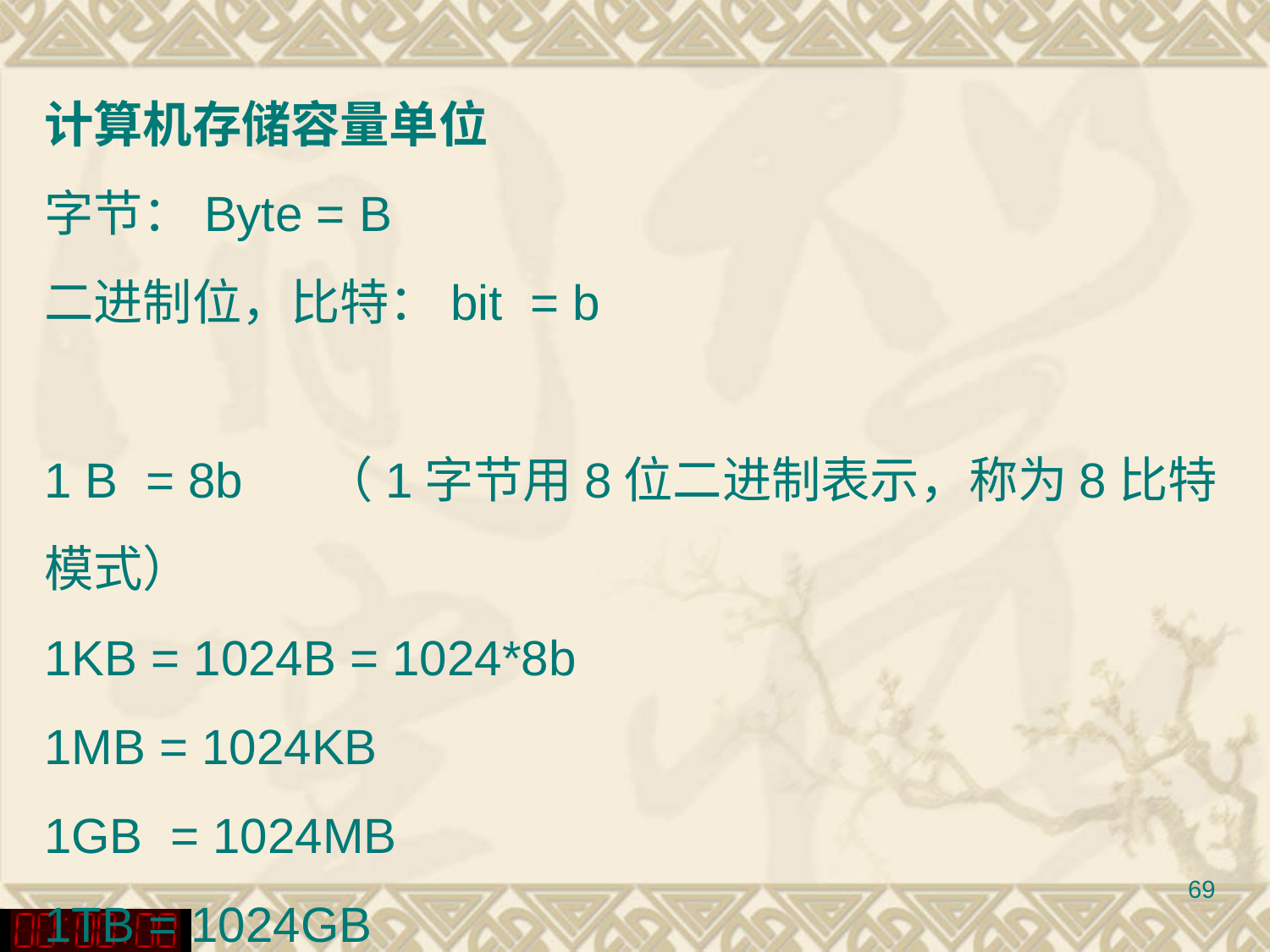

计算机存储容量单位
字节：Byte = B
二进制位，比特：bit  = b

1 B  = 8b     （1字节用8位二进制表示，称为8比特模式）
1KB = 1024B = 1024*8b
1MB = 1024KB
1GB  = 1024MB
1TB = 1024GB
69